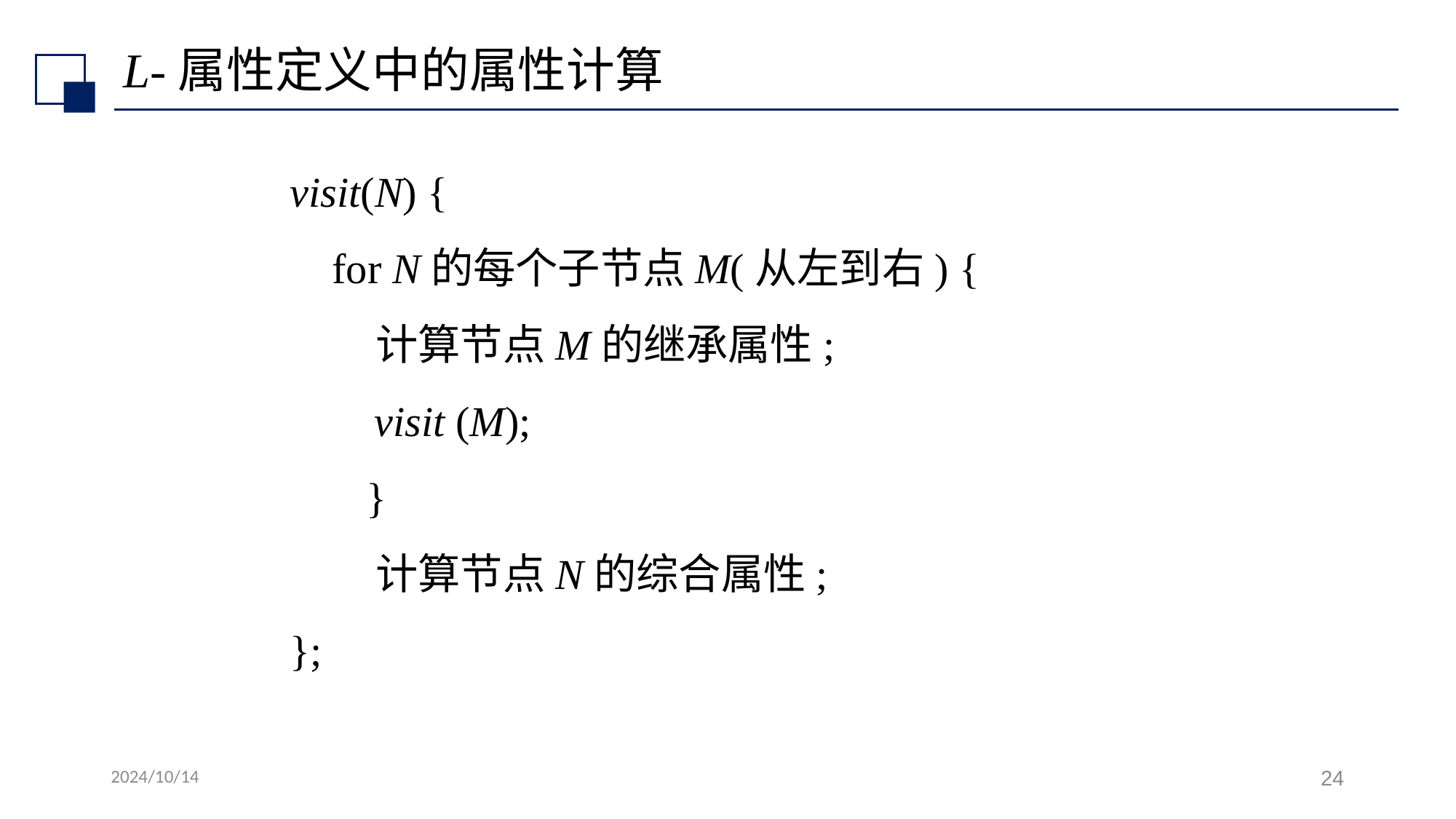

# L-属性定义中的属性计算
visit(N) {
    for N的每个子节点M(从左到右) {
        计算节点M的继承属性;
        visit (M);
	}
        计算节点N的综合属性;
};
2024/10/14
24